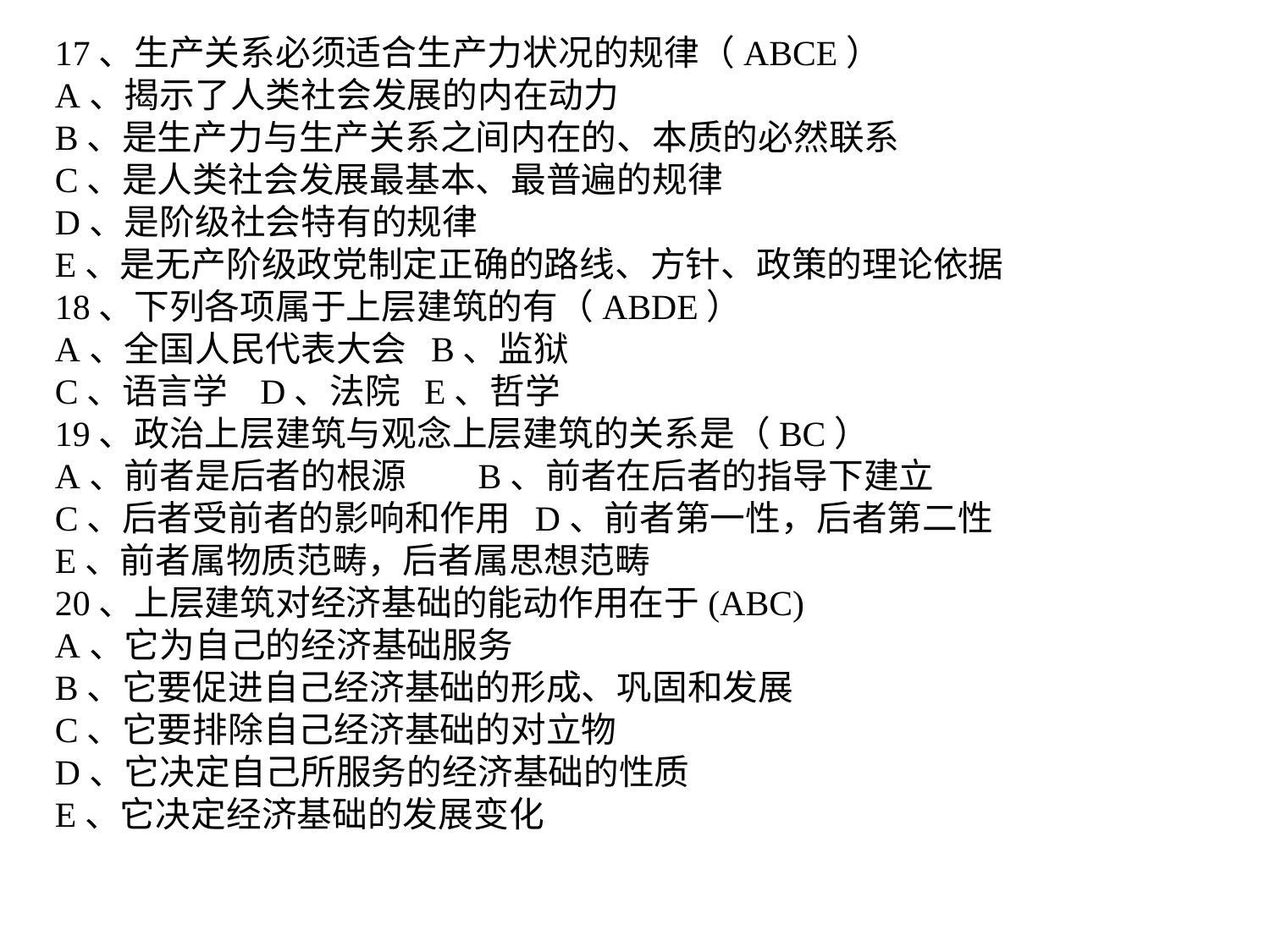

17、生产关系必须适合生产力状况的规律（ABCE）
A、揭示了人类社会发展的内在动力
B、是生产力与生产关系之间内在的、本质的必然联系
C、是人类社会发展最基本、最普遍的规律
D、是阶级社会特有的规律
E、是无产阶级政党制定正确的路线、方针、政策的理论依据
18、下列各项属于上层建筑的有（ABDE）
A、全国人民代表大会  B、监狱
C、语言学   D、法院  E、哲学
19、政治上层建筑与观念上层建筑的关系是（BC）
A、前者是后者的根源        B、前者在后者的指导下建立
C、后者受前者的影响和作用  D、前者第一性，后者第二性
E、前者属物质范畴，后者属思想范畴
20、上层建筑对经济基础的能动作用在于(ABC)
A、它为自己的经济基础服务
B、它要促进自己经济基础的形成、巩固和发展
C、它要排除自己经济基础的对立物
D、它决定自己所服务的经济基础的性质
E、它决定经济基础的发展变化